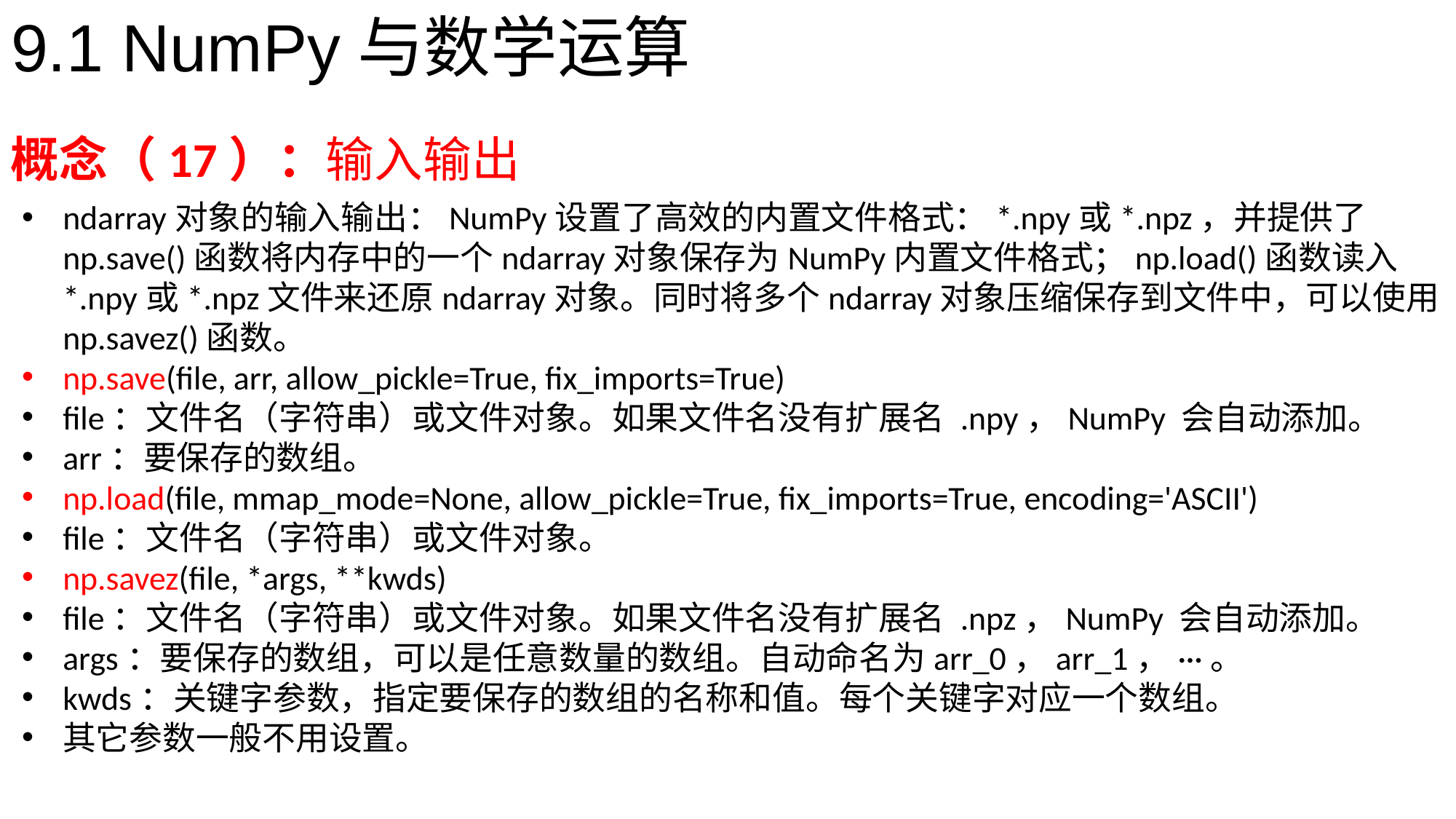

# 9.1 NumPy与数学运算
概念（17）：输入输出
ndarray对象的输入输出：NumPy设置了高效的内置文件格式：*.npy或*.npz，并提供了np.save()函数将内存中的一个ndarray对象保存为NumPy内置文件格式；np.load()函数读入*.npy或*.npz文件来还原ndarray对象。同时将多个ndarray对象压缩保存到文件中，可以使用np.savez()函数。
np.save(file, arr, allow_pickle=True, fix_imports=True)
file：文件名（字符串）或文件对象。如果文件名没有扩展名 .npy，NumPy 会自动添加。
arr：要保存的数组。
np.load(file, mmap_mode=None, allow_pickle=True, fix_imports=True, encoding='ASCII')
file：文件名（字符串）或文件对象。
np.savez(file, *args, **kwds)
file：文件名（字符串）或文件对象。如果文件名没有扩展名 .npz，NumPy 会自动添加。
args：要保存的数组，可以是任意数量的数组。自动命名为arr_0，arr_1，···。
kwds：关键字参数，指定要保存的数组的名称和值。每个关键字对应一个数组。
其它参数一般不用设置。